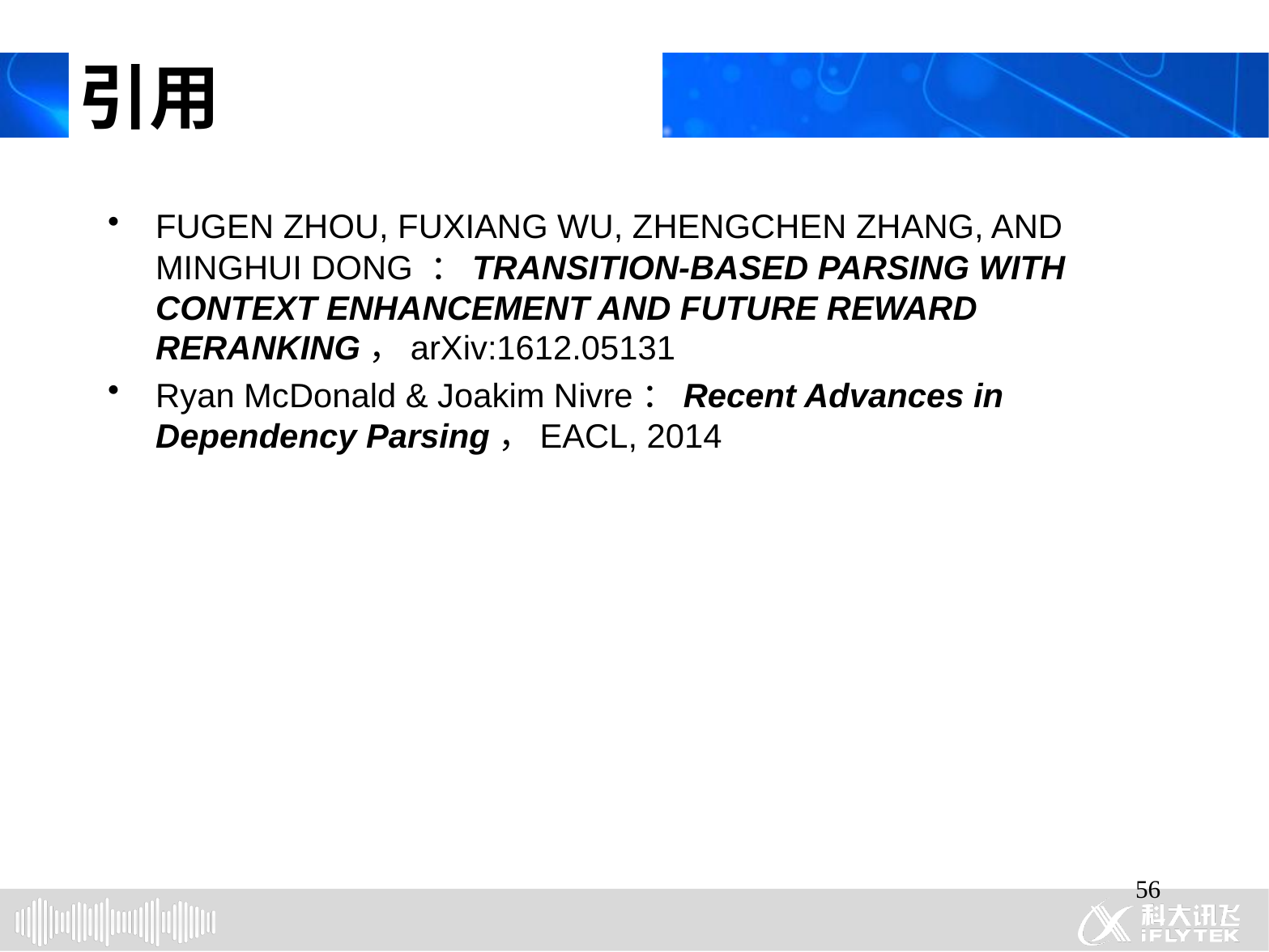

# 引用
FUGEN ZHOU, FUXIANG WU, ZHENGCHEN ZHANG, AND MINGHUI DONG ：TRANSITION-BASED PARSING WITH CONTEXT ENHANCEMENT AND FUTURE REWARD RERANKING，arXiv:1612.05131
Ryan McDonald & Joakim Nivre：Recent Advances in Dependency Parsing，EACL, 2014
56